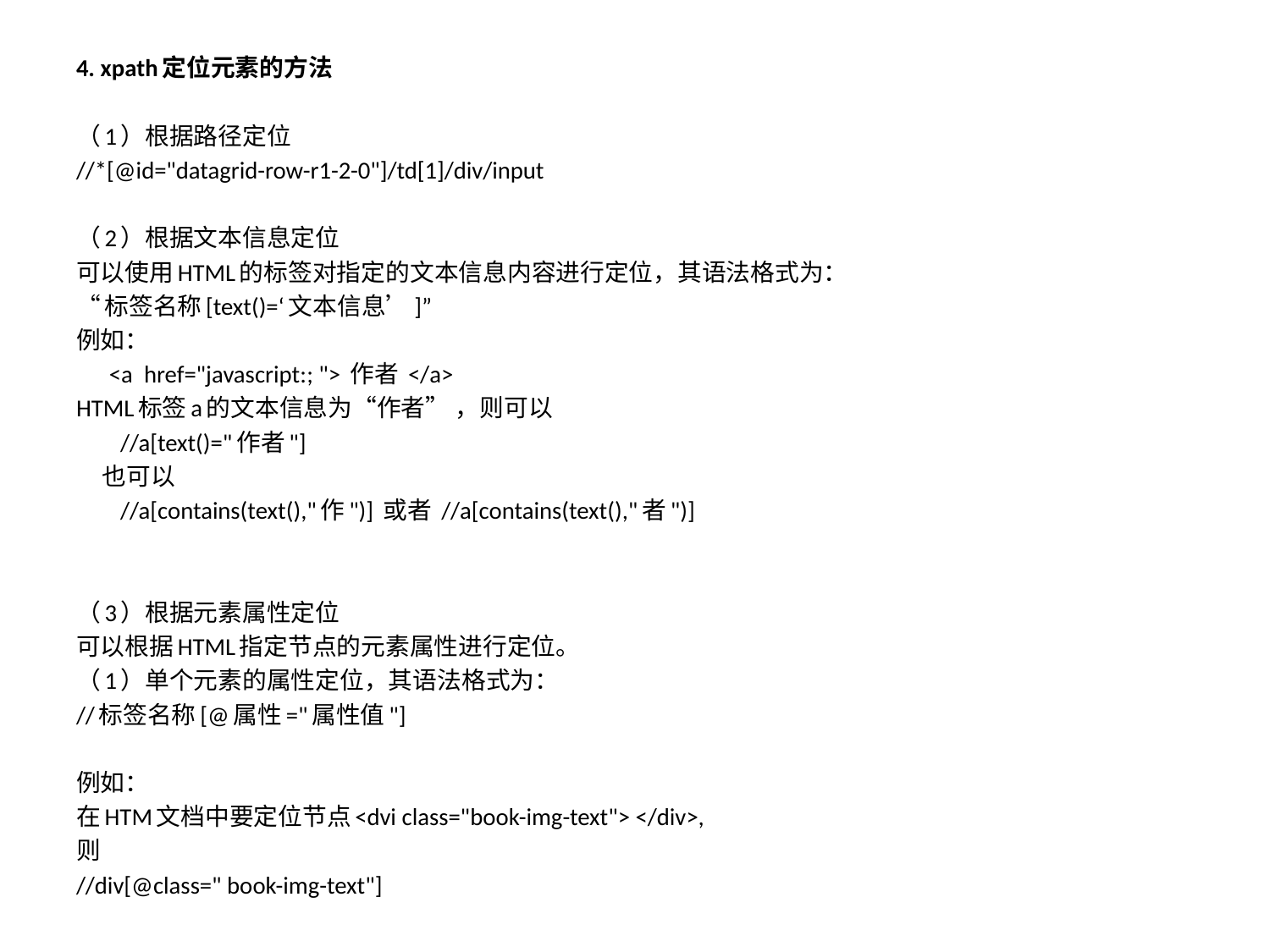

4. xpath定位元素的方法

（1）根据路径定位
//*[@id="datagrid-row-r1-2-0"]/td[1]/div/input

（2）根据文本信息定位
可以使用HTML的标签对指定的文本信息内容进行定位，其语法格式为：
“标签名称[text()=‘文本信息’]”
例如：
      <a  href="javascript:; "> 作者 </a>
HTML标签a的文本信息为“作者” ，则可以
        //a[text()="作者"]
    也可以
        //a[contains(text(),"作")] 或者 //a[contains(text(),"者")]

（3）根据元素属性定位
可以根据HTML指定节点的元素属性进行定位。
（1）单个元素的属性定位，其语法格式为：
//标签名称[@属性="属性值"]

例如：
在HTM文档中要定位节点<dvi class="book-img-text"> </div>,
则
//div[@class=" book-img-text"]